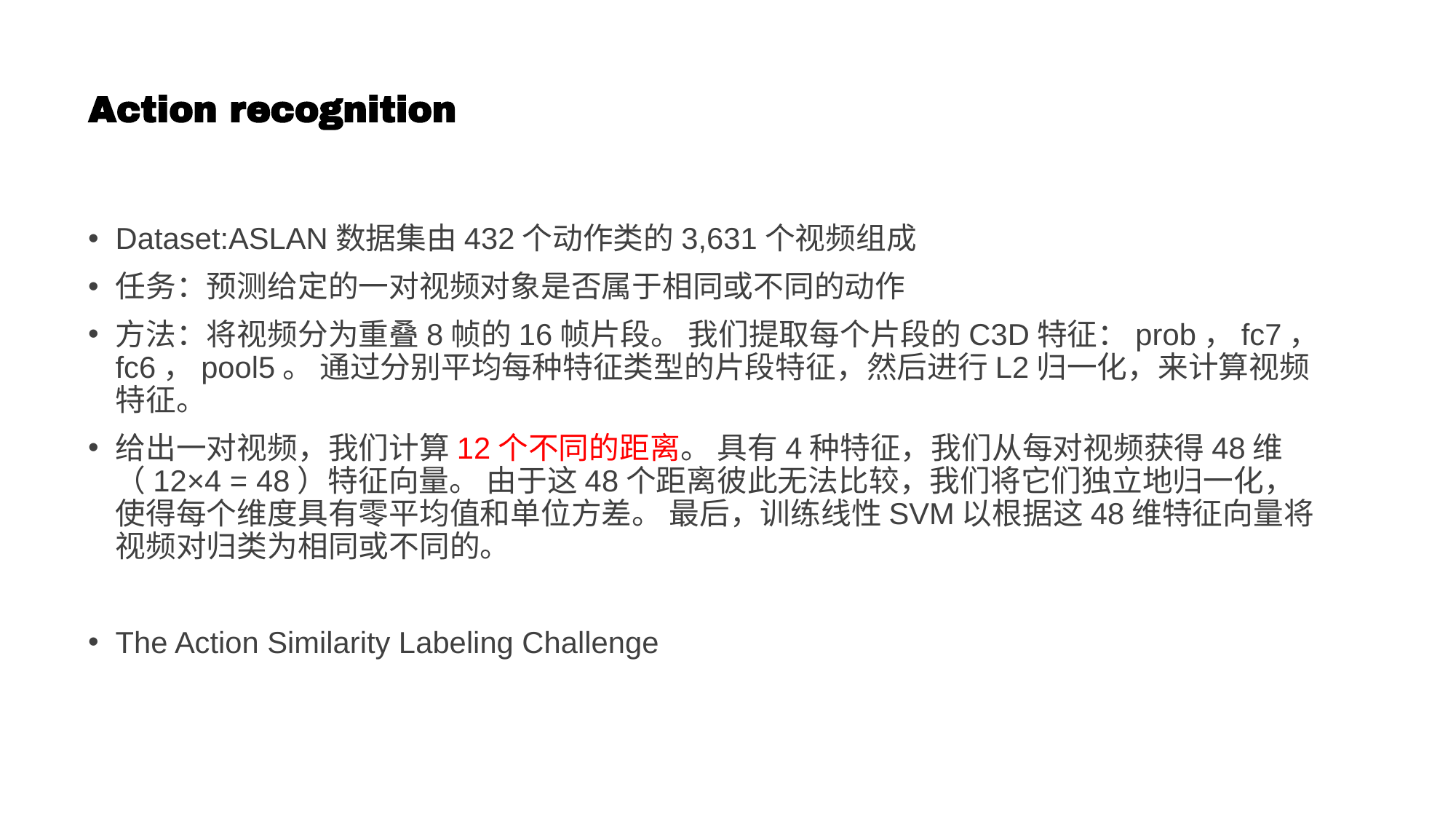

# Action recognition
Dataset:ASLAN数据集由432个动作类的3,631个视频组成
任务：预测给定的一对视频对象是否属于相同或不同的动作
方法：将视频分为重叠8帧的16帧片段。 我们提取每个片段的C3D特征：prob，fc7，fc6，pool5。 通过分别平均每种特征类型的片段特征，然后进行L2归一化，来计算视频特征。
给出一对视频，我们计算12个不同的距离。 具有4种特征，我们从每对视频获得48维（12×4 = 48）特征向量。 由于这48个距离彼此无法比较，我们将它们独立地归一化，使得每个维度具有零平均值和单位方差。 最后，训练线性SVM以根据这48维特征向量将视频对归类为相同或不同的。

The Action Similarity Labeling Challenge